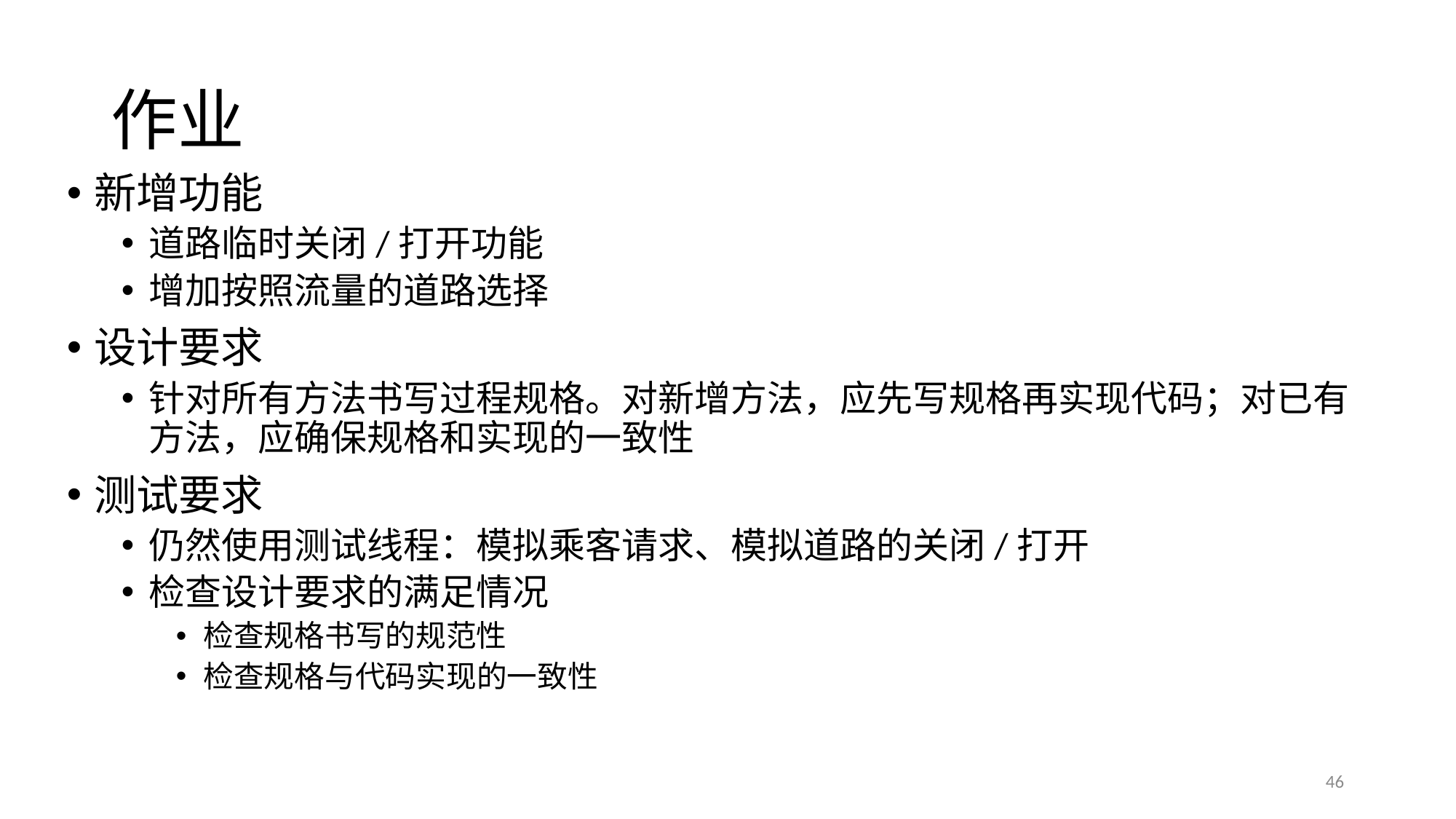

# 作业
新增功能
道路临时关闭/打开功能
增加按照流量的道路选择
设计要求
针对所有方法书写过程规格。对新增方法，应先写规格再实现代码；对已有方法，应确保规格和实现的一致性
测试要求
仍然使用测试线程：模拟乘客请求、模拟道路的关闭/打开
检查设计要求的满足情况
检查规格书写的规范性
检查规格与代码实现的一致性
46